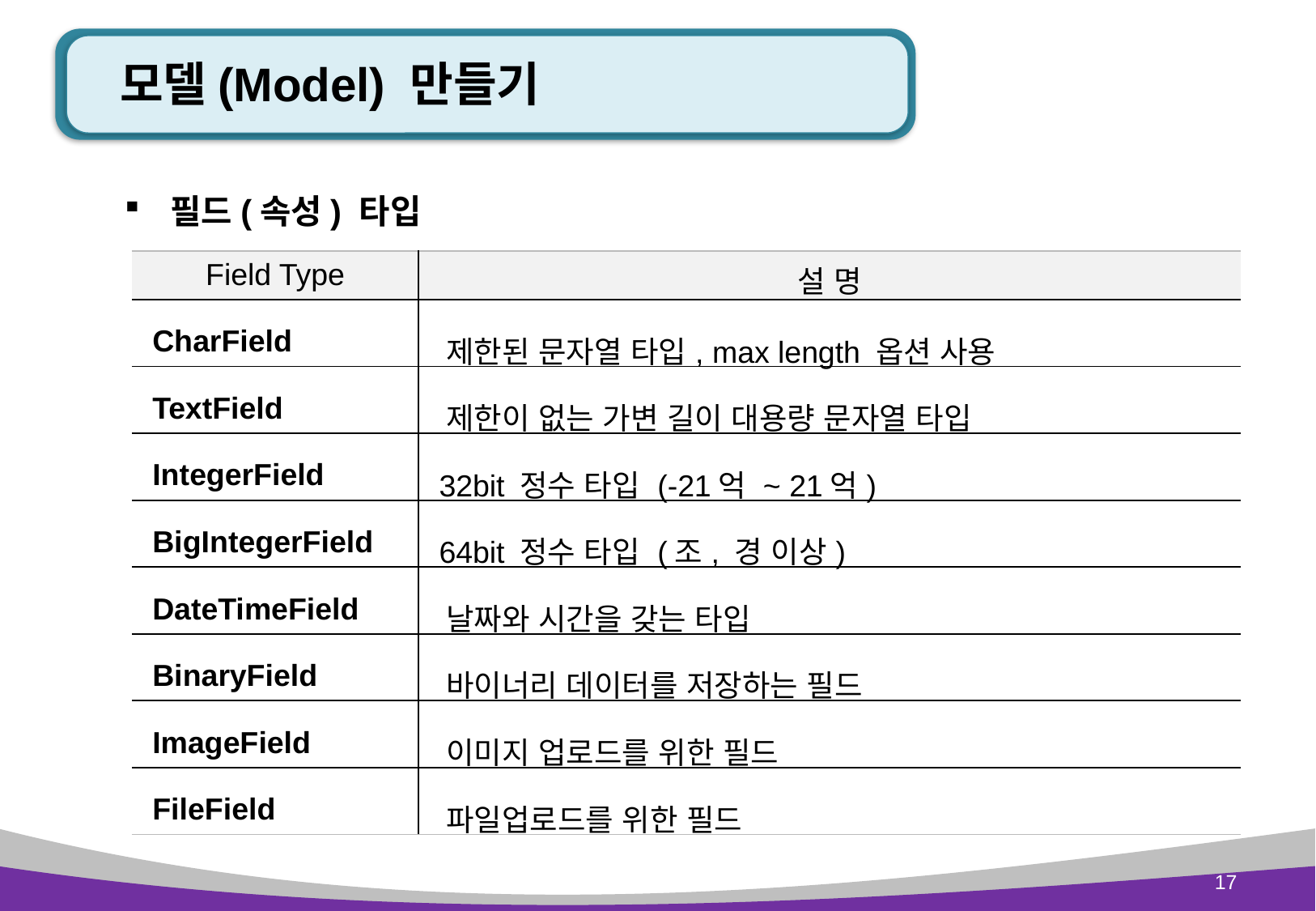

# 모델(Model) 만들기
필드(속성) 타입
| Field Type | 설 명 |
| --- | --- |
| CharField | 제한된 문자열 타입, max length 옵션 사용 |
| TextField | 제한이 없는 가변 길이 대용량 문자열 타입 |
| IntegerField | 32bit 정수 타입 (-21억 ~ 21억) |
| BigIntegerField | 64bit 정수 타입 (조, 경 이상) |
| DateTimeField | 날짜와 시간을 갖는 타입 |
| BinaryField | 바이너리 데이터를 저장하는 필드 |
| ImageField | 이미지 업로드를 위한 필드 |
| FileField | 파일업로드를 위한 필드 |
17